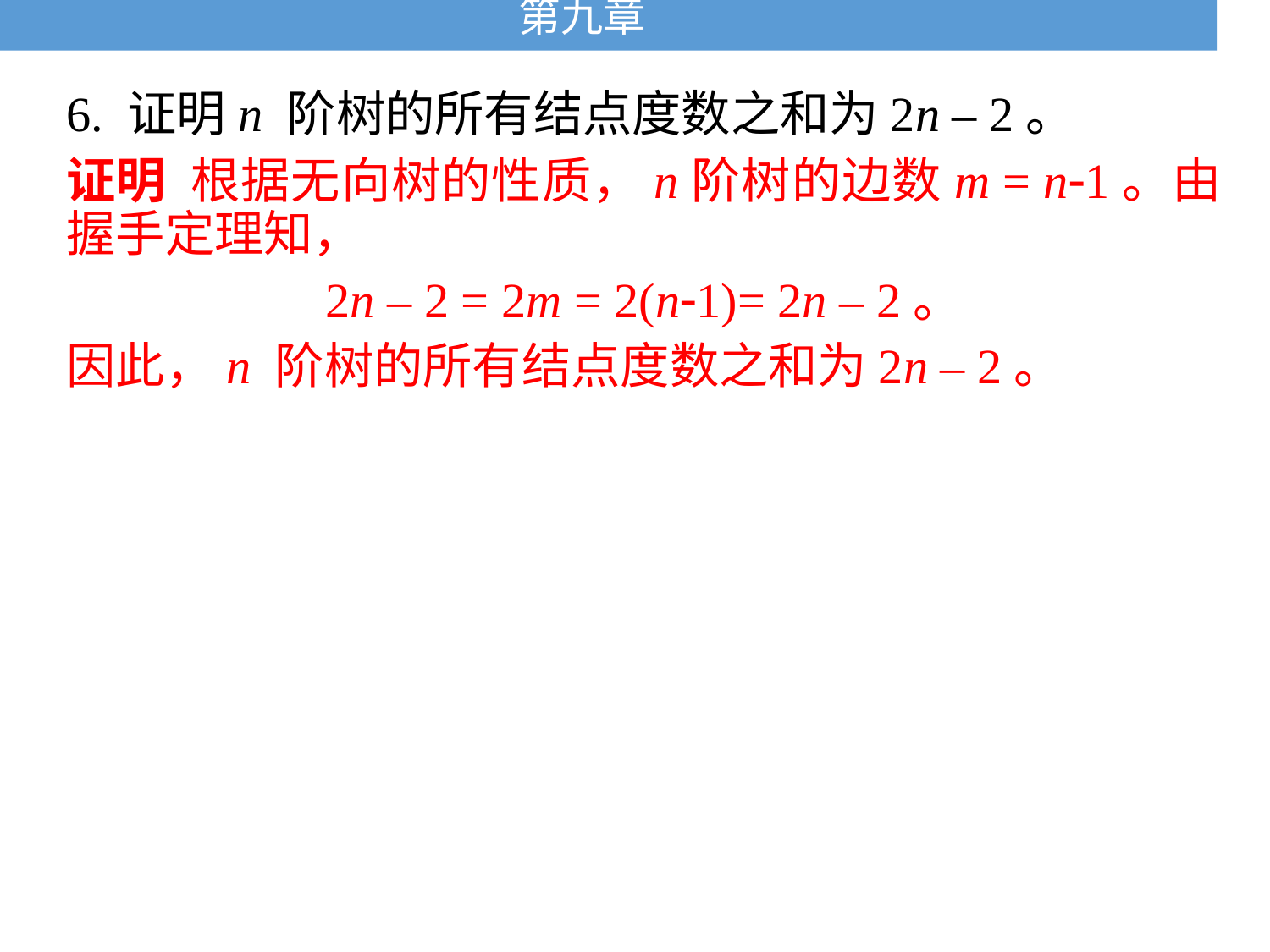

# 第九章
6. 证明n 阶树的所有结点度数之和为2n – 2。
证明  根据无向树的性质，n阶树的边数m = n−1。由握手定理知，
2n – 2 = 2m = 2(n−1)= 2n – 2。
因此，n 阶树的所有结点度数之和为2n – 2。